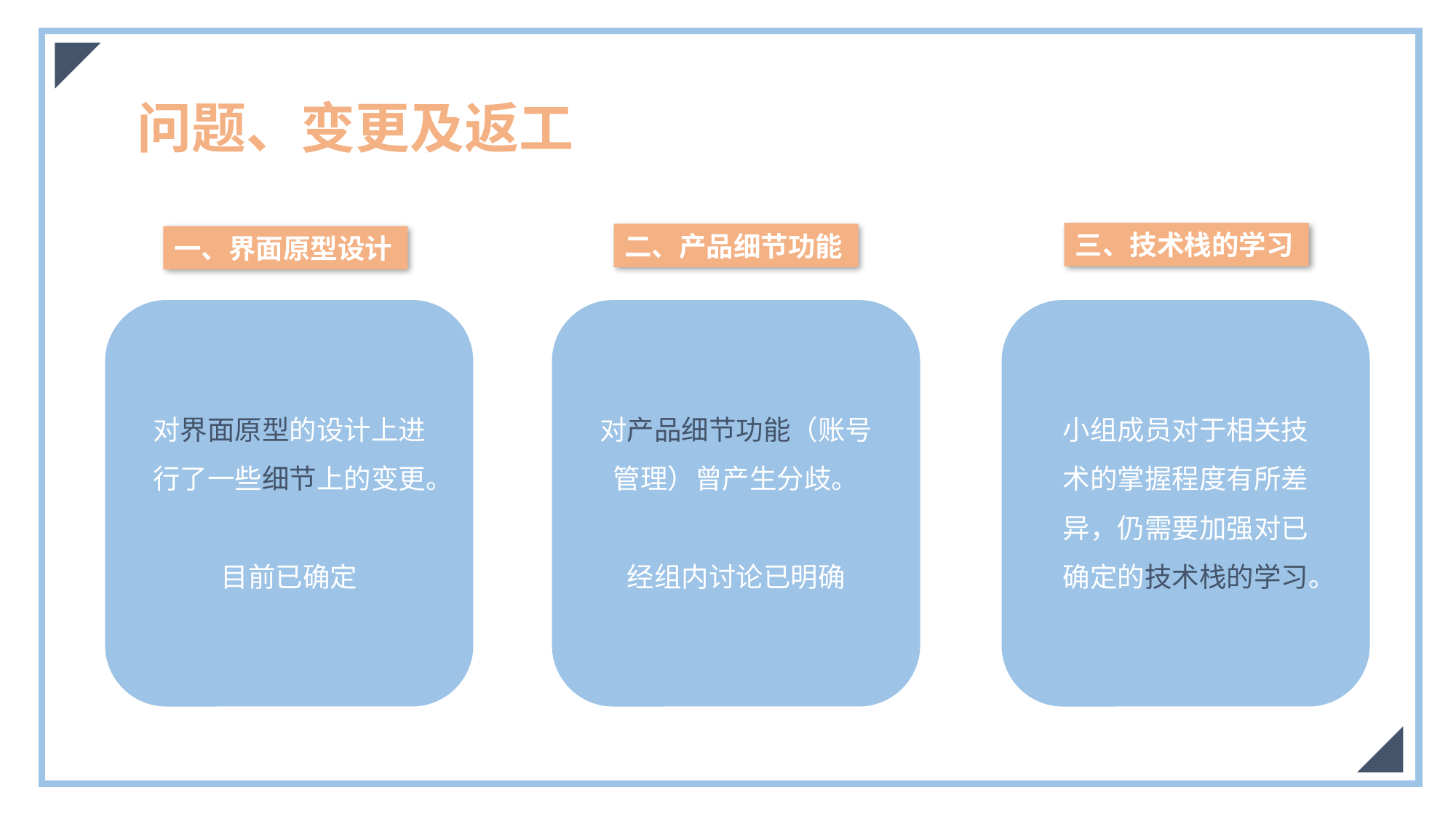

问题、变更及返工
三、技术栈的学习
二、产品细节功能
一、界面原型设计

对界面原型的设计上进行了一些细节上的变更。

目前已确定

对产品细节功能（账号管理）曾产生分歧。

经组内讨论已明确

小组成员对于相关技术的掌握程度有所差异，仍需要加强对已确定的技术栈的学习。